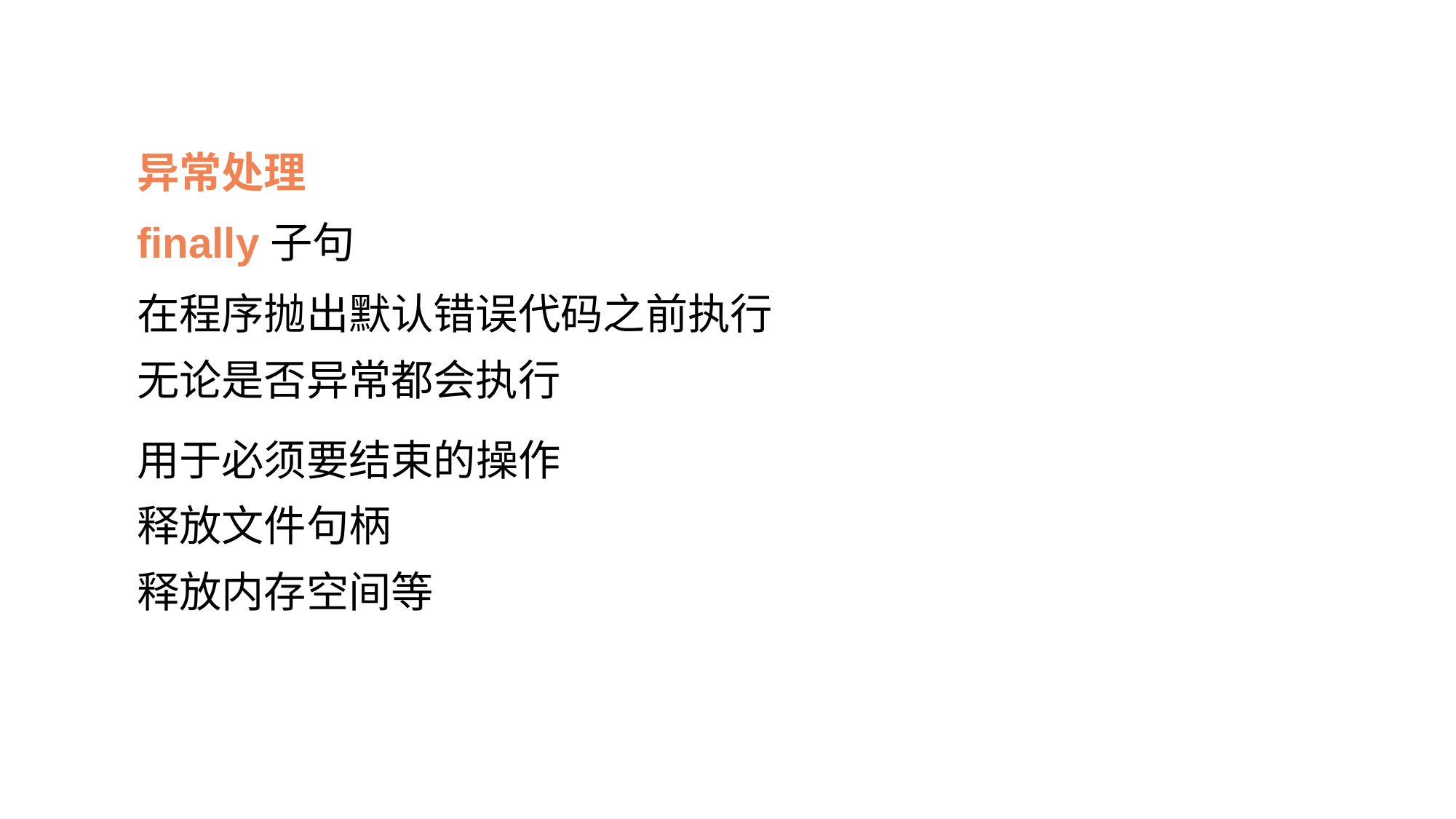

异常处理
finally子句
在程序抛出默认错误代码之前执行
无论是否异常都会执行
用于必须要结束的操作
释放文件句柄
释放内存空间等